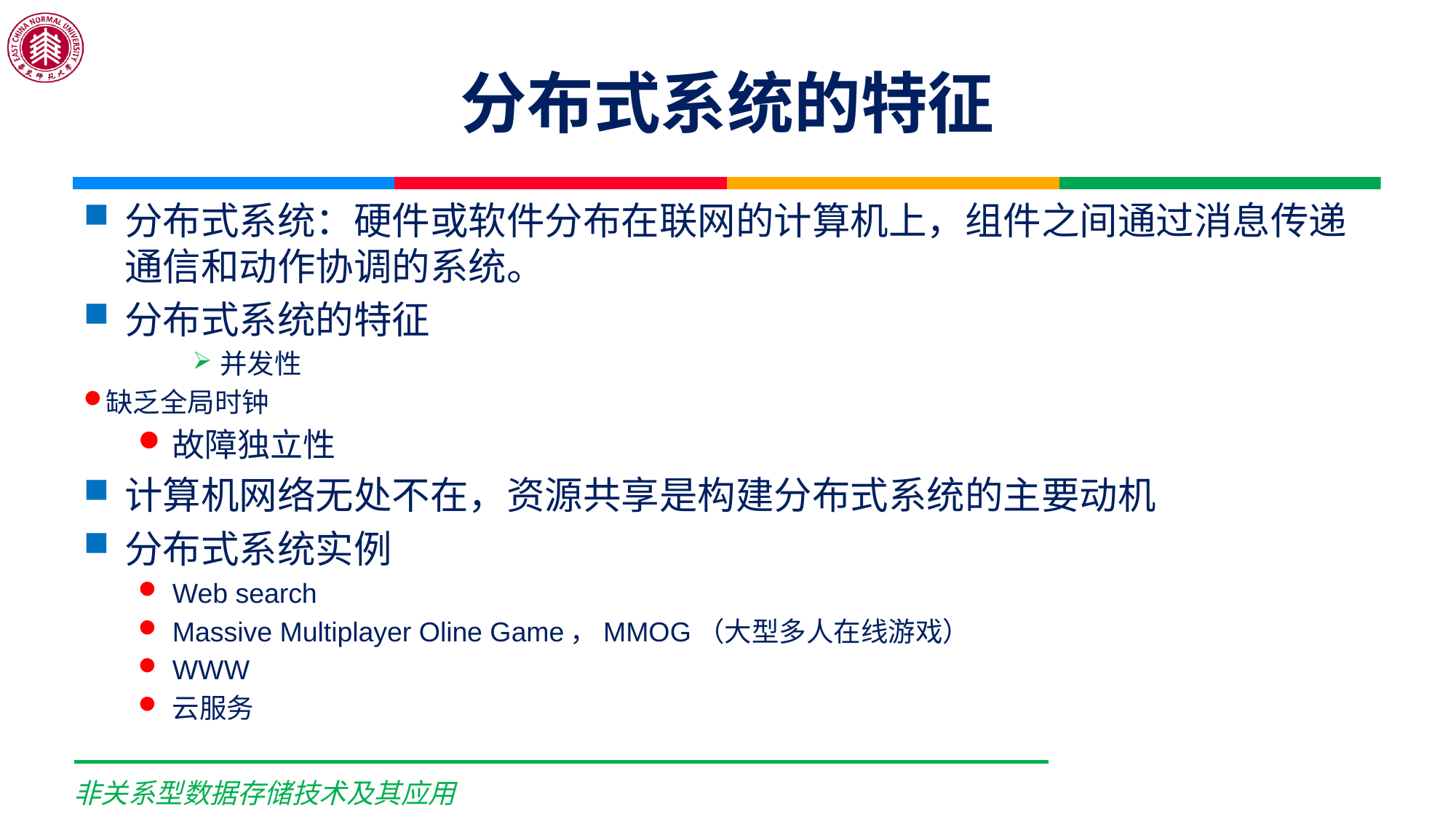

# 分布式系统的特征
分布式系统：硬件或软件分布在联网的计算机上，组件之间通过消息传递通信和动作协调的系统。
分布式系统的特征
并发性
缺乏全局时钟
故障独立性
计算机网络无处不在，资源共享是构建分布式系统的主要动机
分布式系统实例
Web search
Massive Multiplayer Oline Game，MMOG（大型多人在线游戏）
WWW
云服务